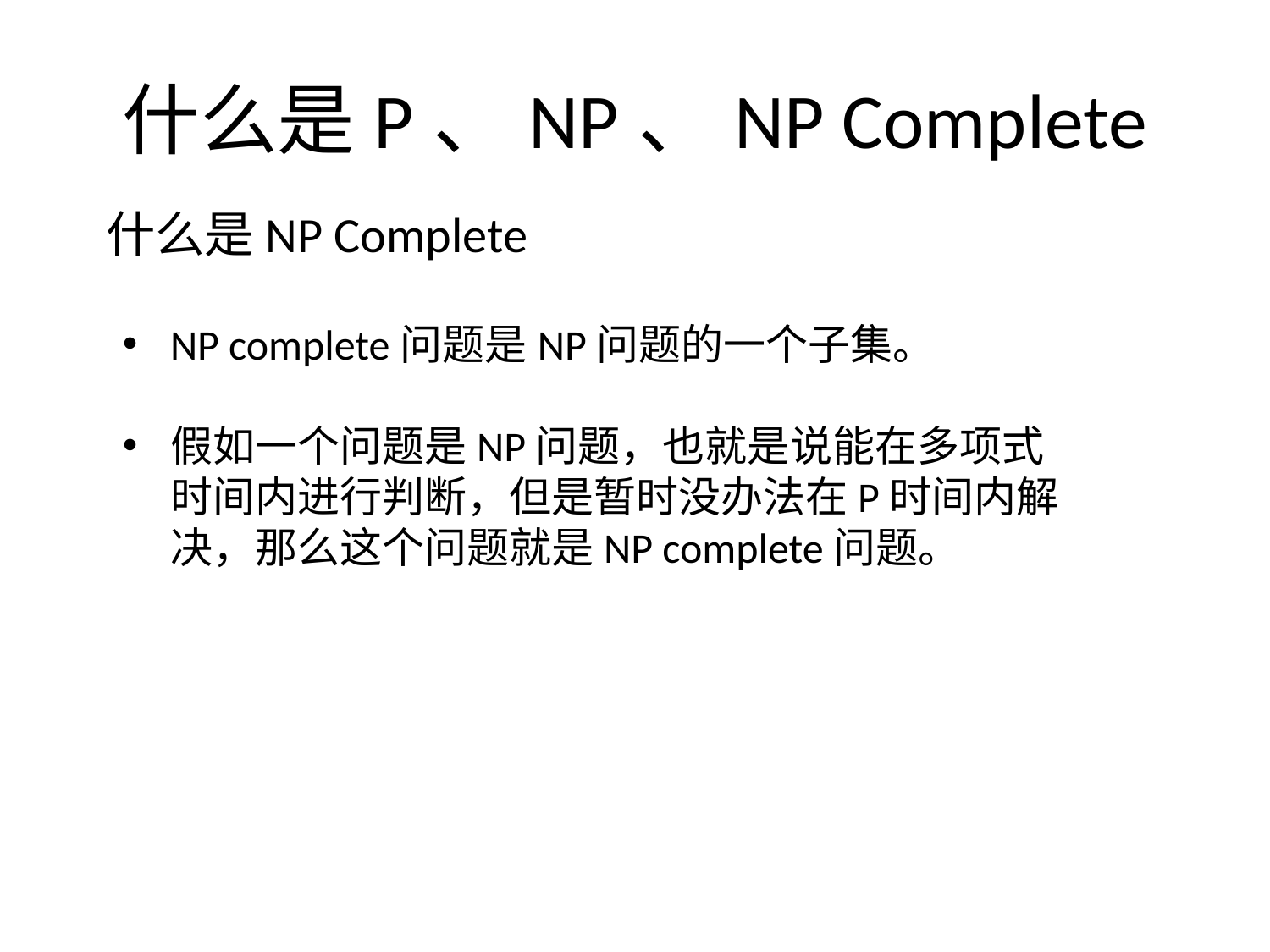

# 什么是P、NP、NP Complete
什么是NP Complete
NP complete问题是NP问题的一个子集。

假如一个问题是NP问题，也就是说能在多项式时间内进行判断，但是暂时没办法在P时间内解决，那么这个问题就是NP complete问题。